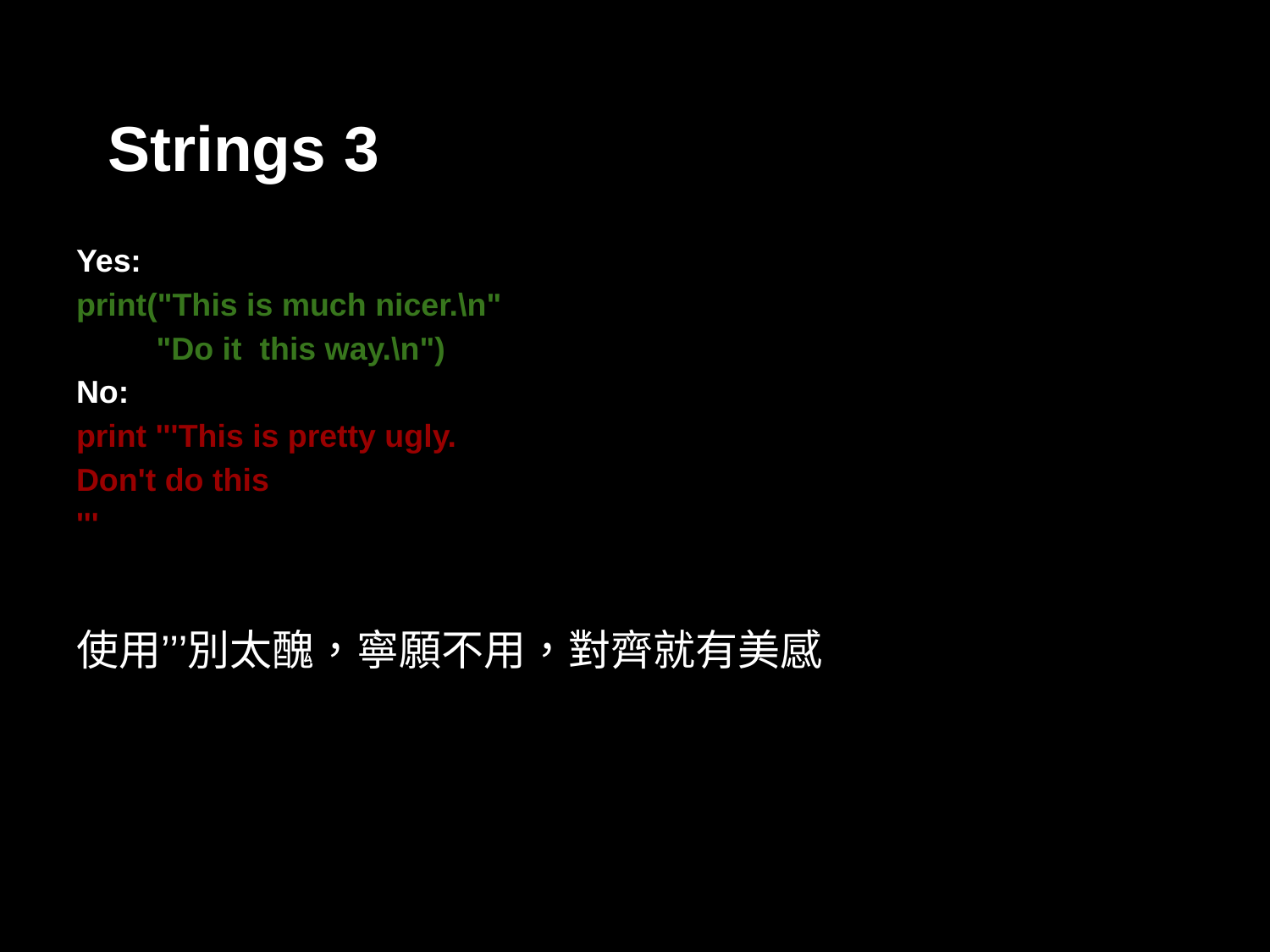

# Strings 3
Yes:
print("This is much nicer.\n"
         "Do it  this way.\n")
No:
print '''This is pretty ugly.
Don't do this
'''

使用’’’別太醜，寧願不用，對齊就有美感